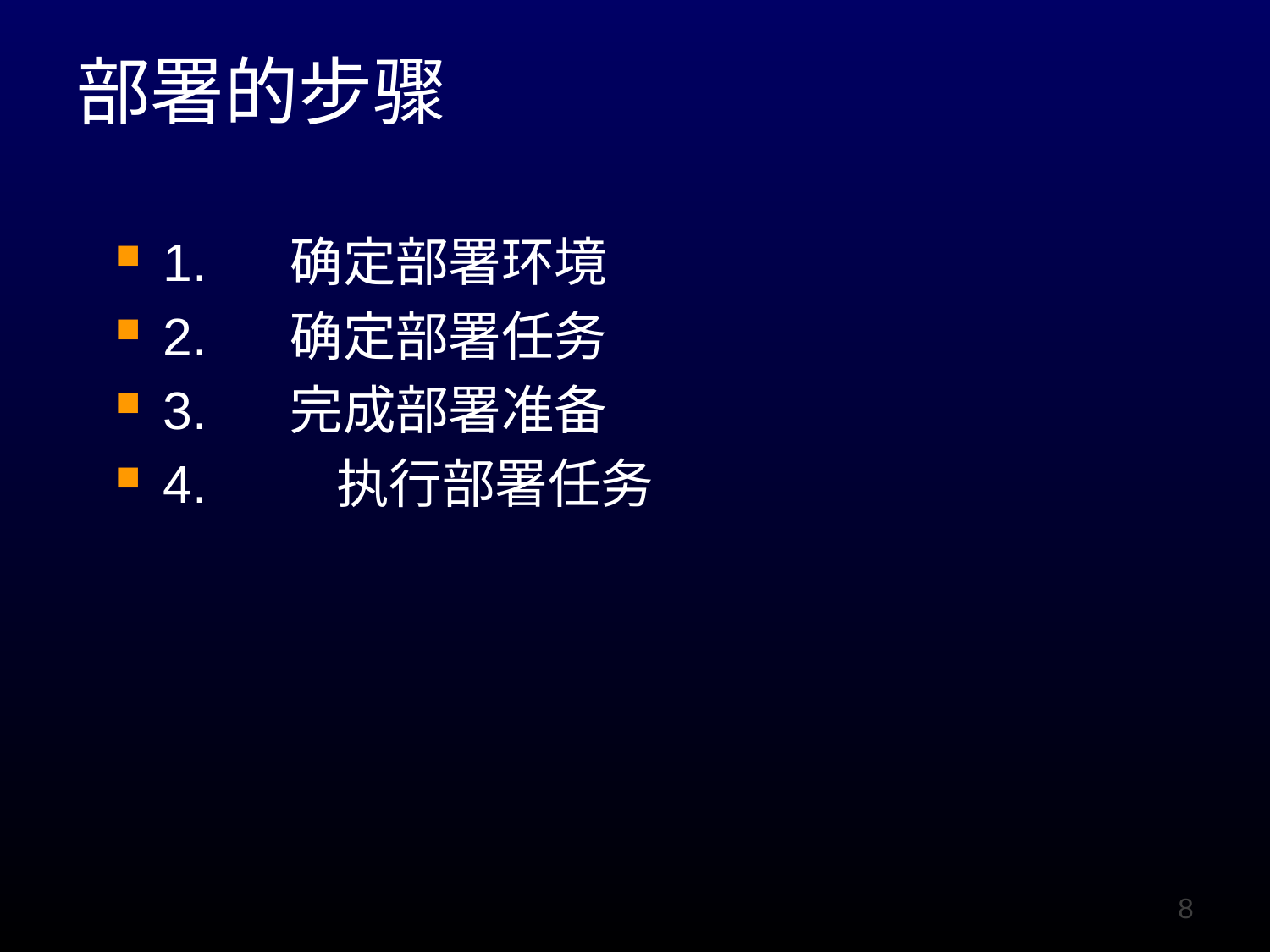

# 部署的步骤
1.	确定部署环境
2.	确定部署任务
3.	完成部署准备
4.        执行部署任务
8